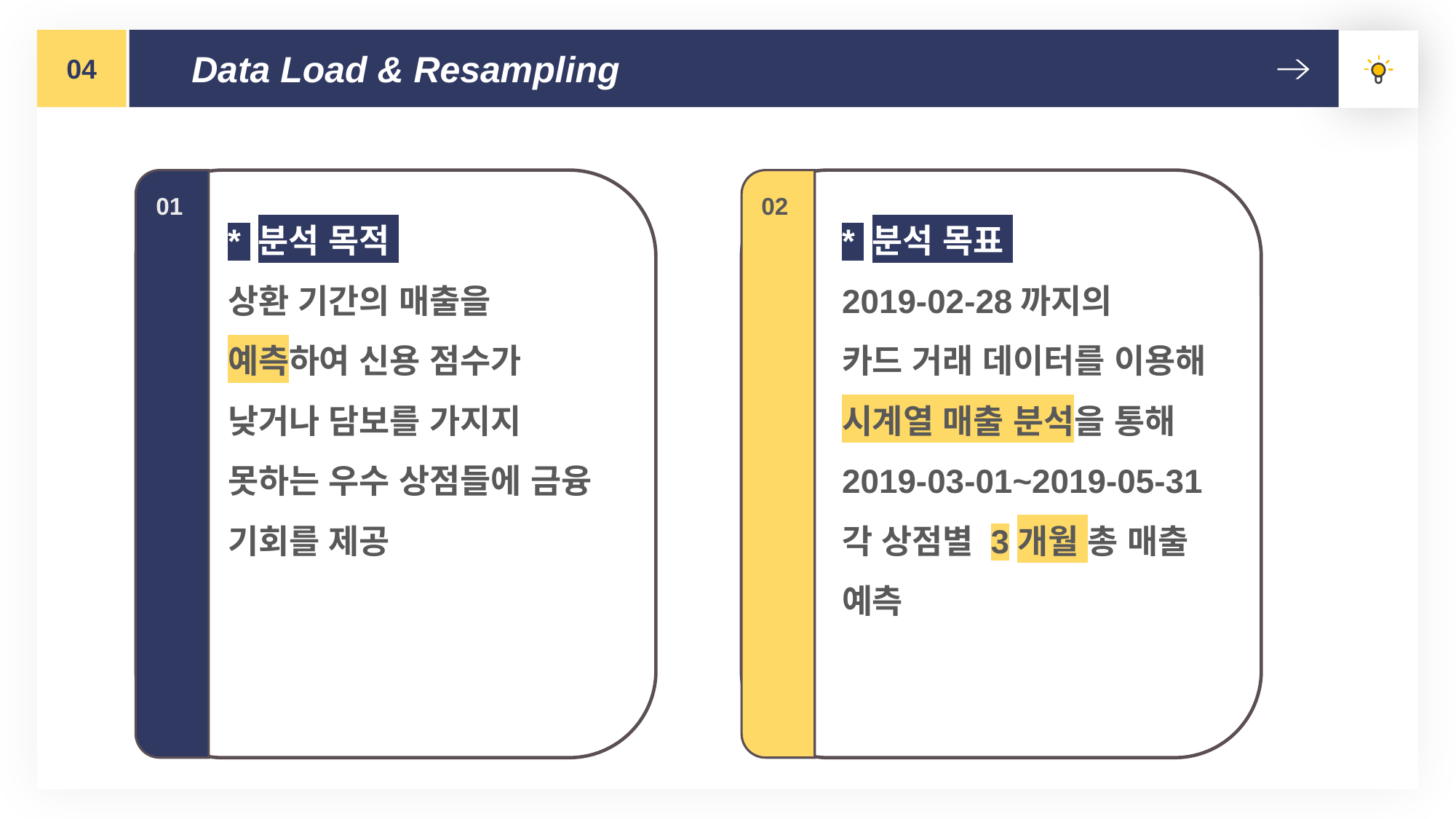

04
Data Load & Resampling

01
02
* 분석 목적
상환 기간의 매출을 예측하여 신용 점수가 낮거나 담보를 가지지 못하는 우수 상점들에 금융 기회를 제공

* 분석 목표
2019-02-28까지의
카드 거래 데이터를 이용해
시계열 매출 분석을 통해 2019-03-01~2019-05-31
각 상점별 3개월 총 매출 예측
자료조사
▶